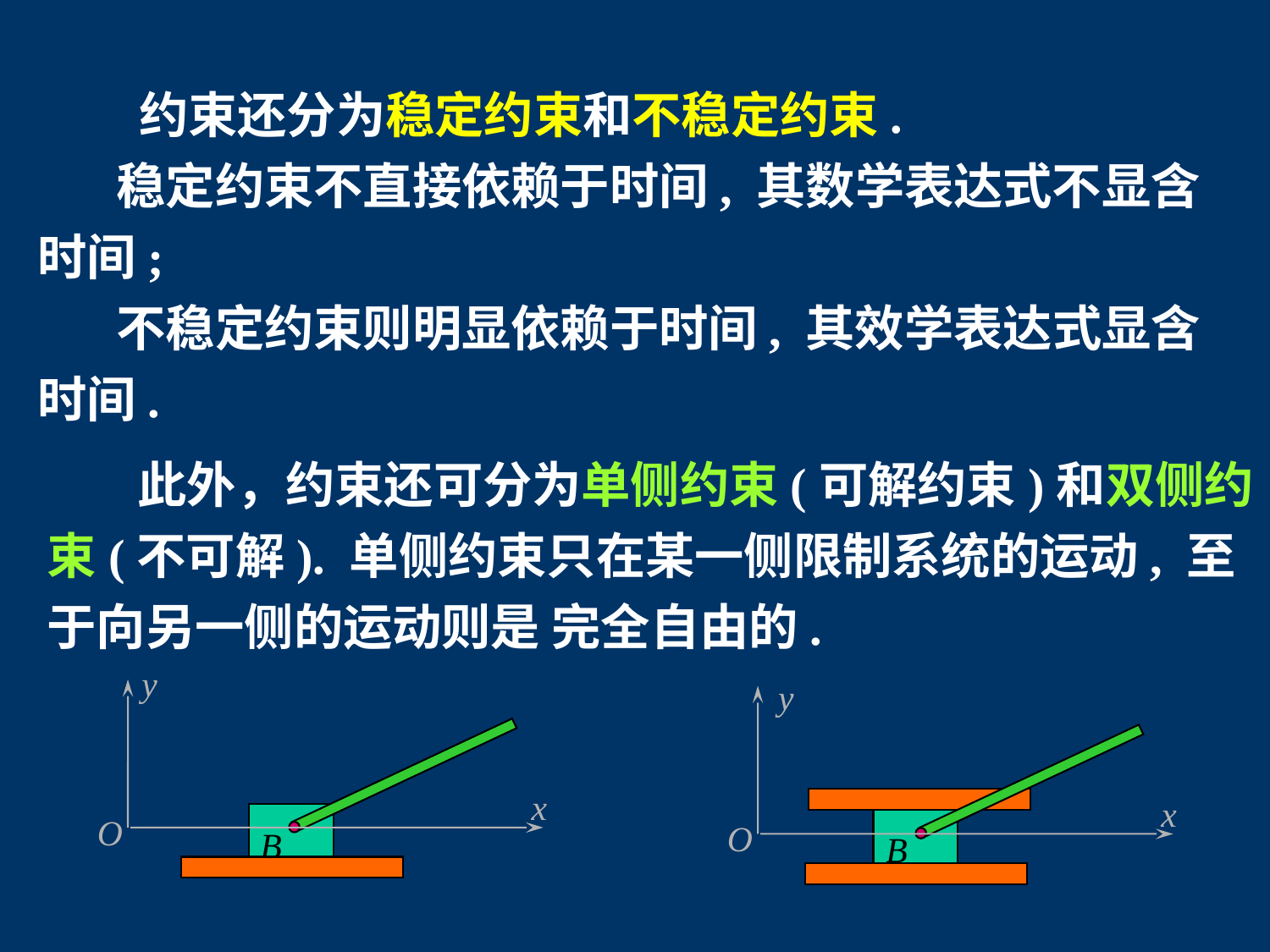

约束还分为稳定约束和不稳定约束.
      稳定约束不直接依赖于时间, 其数学表达式不显含时间;
      不稳定约束则明显依赖于时间, 其效学表达式显含时间.
       此外，约束还可分为单侧约束(可解约束)和双侧约束(不可解). 单侧约束只在某一侧限制系统的运动, 至于向另一侧的运动则是 完全自由的.
y

x
O

y

x
O

B

B